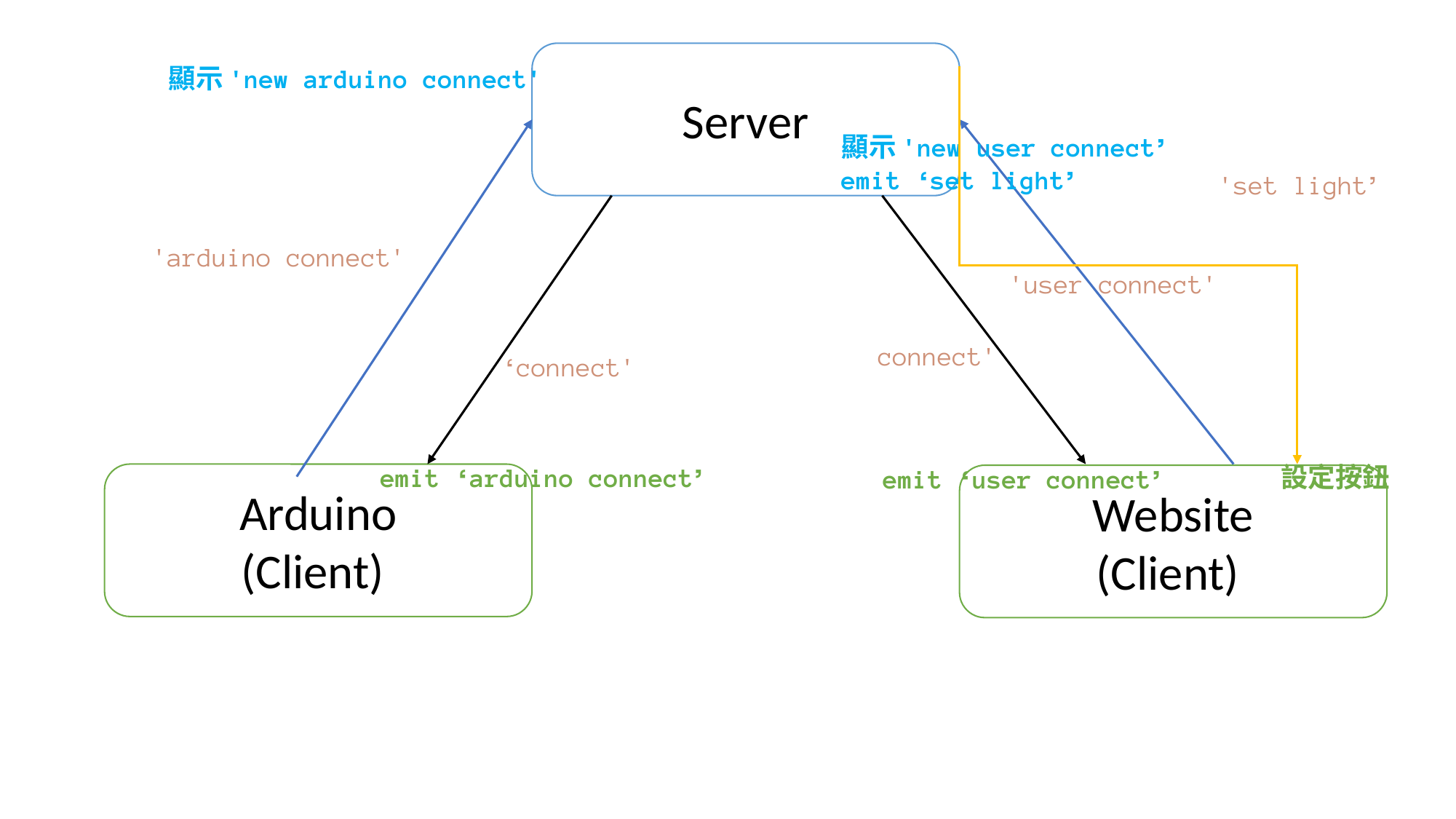

Server
顯示'new arduino connect'
顯示'new user connect’
emit ‘set light’
'set light’
'arduino connect'
'user connect'
connect'
‘connect'
emit ‘arduino connect’
設定按鈕
emit ‘user connect’
Arduino
(Client)
Website
(Client)